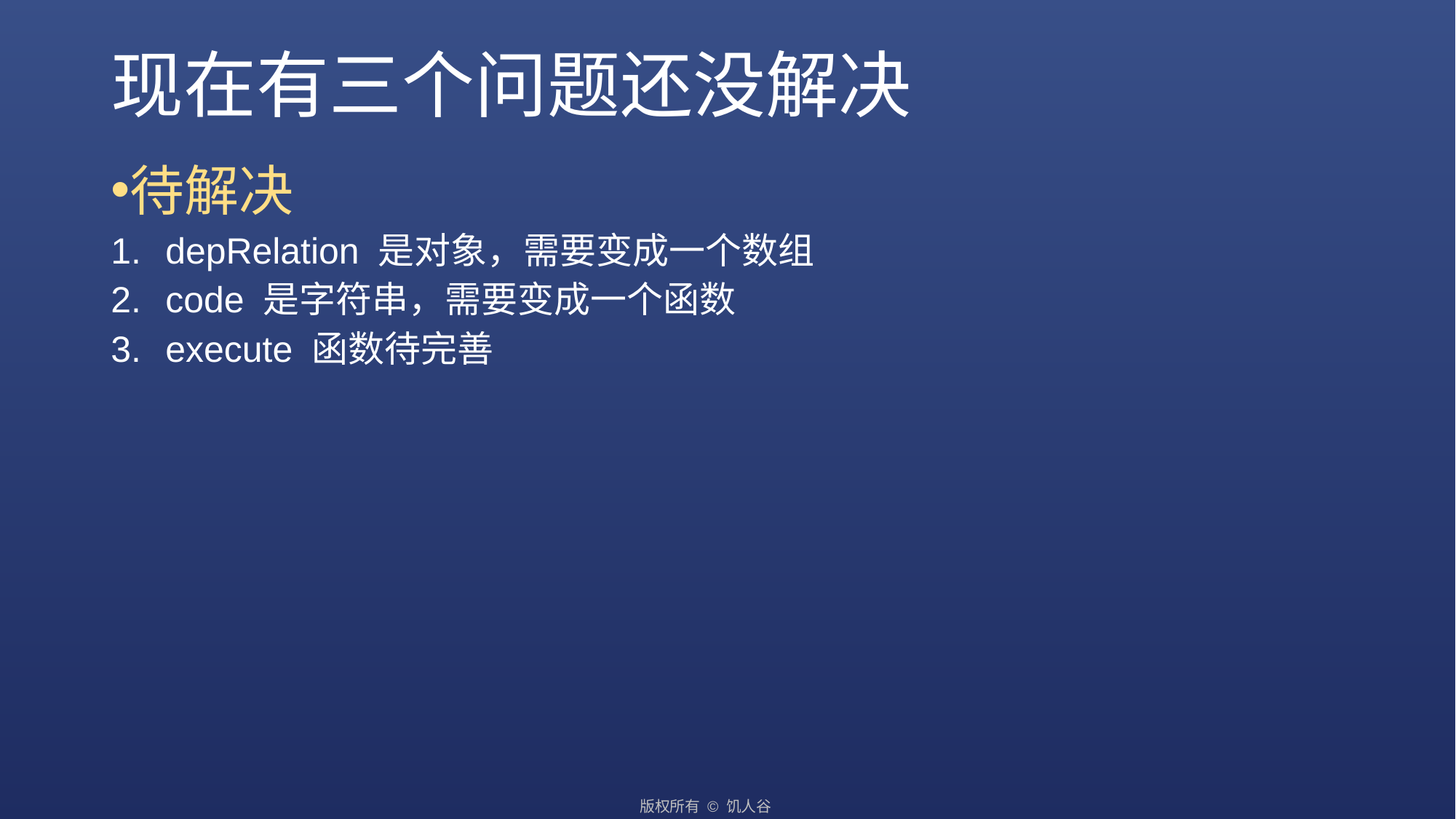

# 现在有三个问题还没解决
待解决
depRelation 是对象，需要变成一个数组
code 是字符串，需要变成一个函数
execute 函数待完善